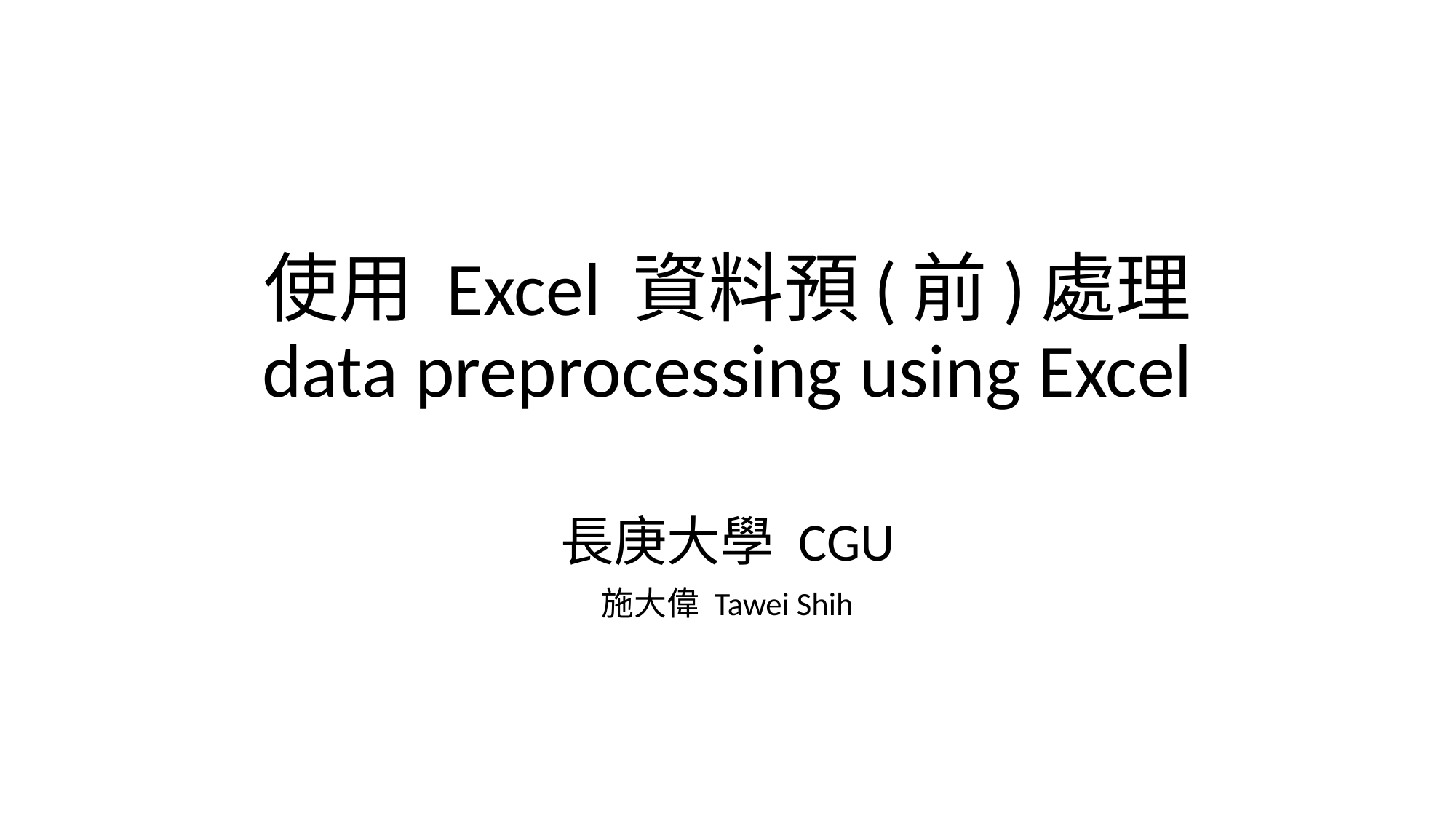

# 使用 Excel 資料預(前)處理 data preprocessing using Excel

長庚大學 CGU
施大偉 Tawei Shih